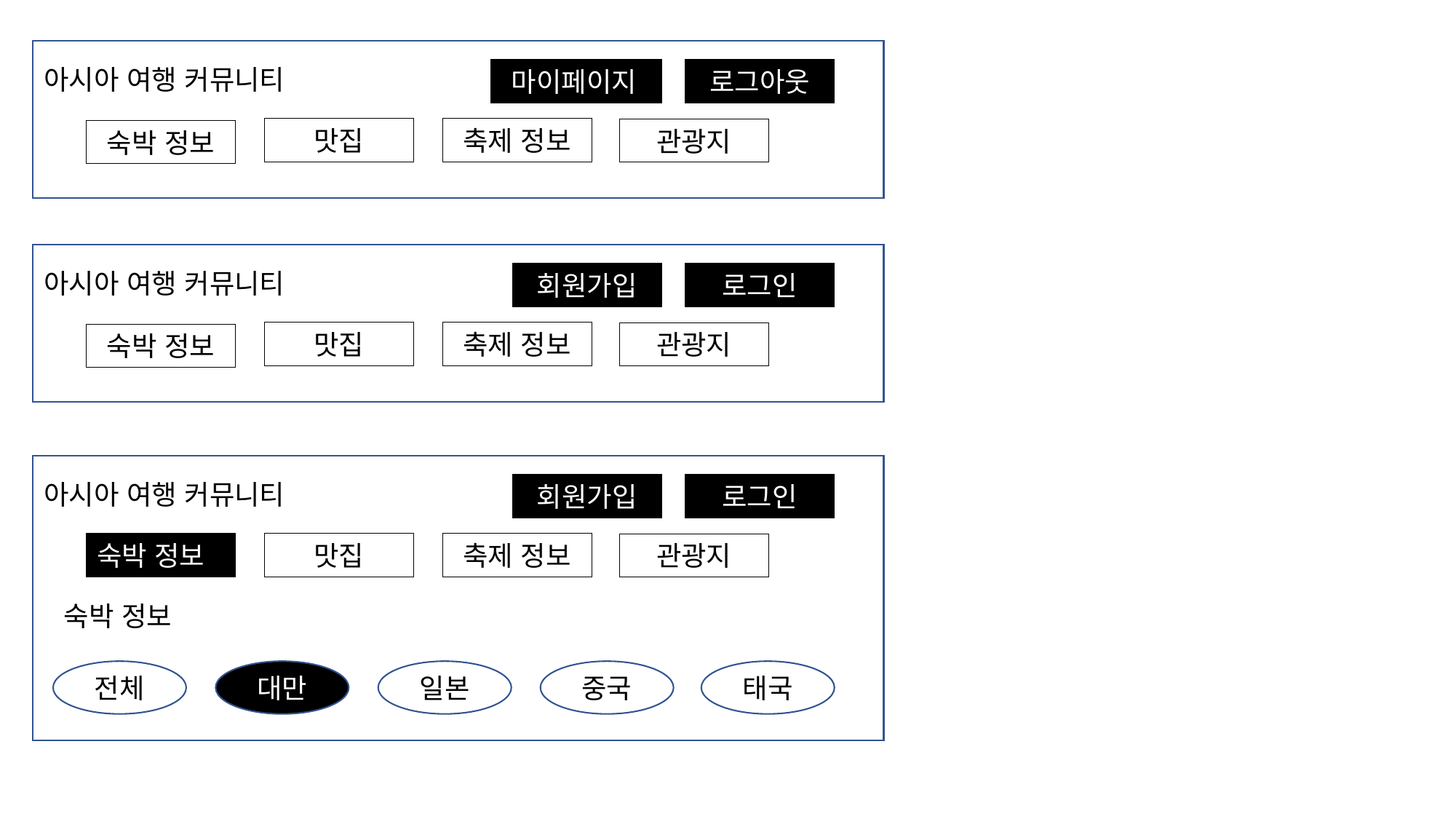

상단바

아시아 여행 커뮤니티
마이페이지
로그인
로그아웃
회원가입
맛집
축제 정보
관광지
숙박 정보

아시아 여행 커뮤니티
로그인
회원가입
맛집
축제 정보
관광지
숙박 정보

아시아 여행 커뮤니티
로그인
회원가입
숙박 정보
맛집
축제 정보
관광지
숙박 정보
전체
대만
일본
중국
태국